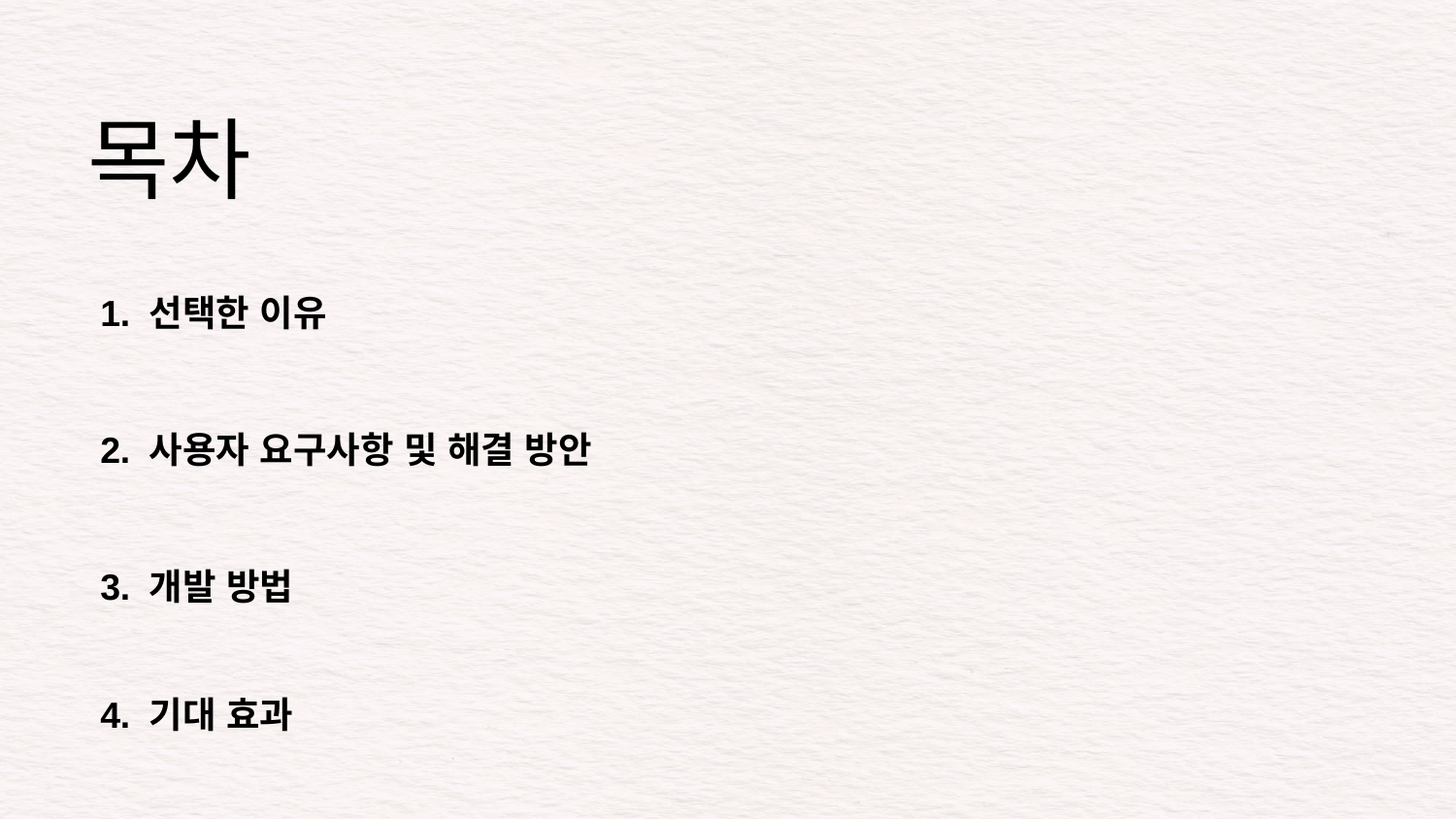

# 목차
1. 선택한 이유
2. 사용자 요구사항 및 해결 방안
3. 개발 방법
4. 기대 효과